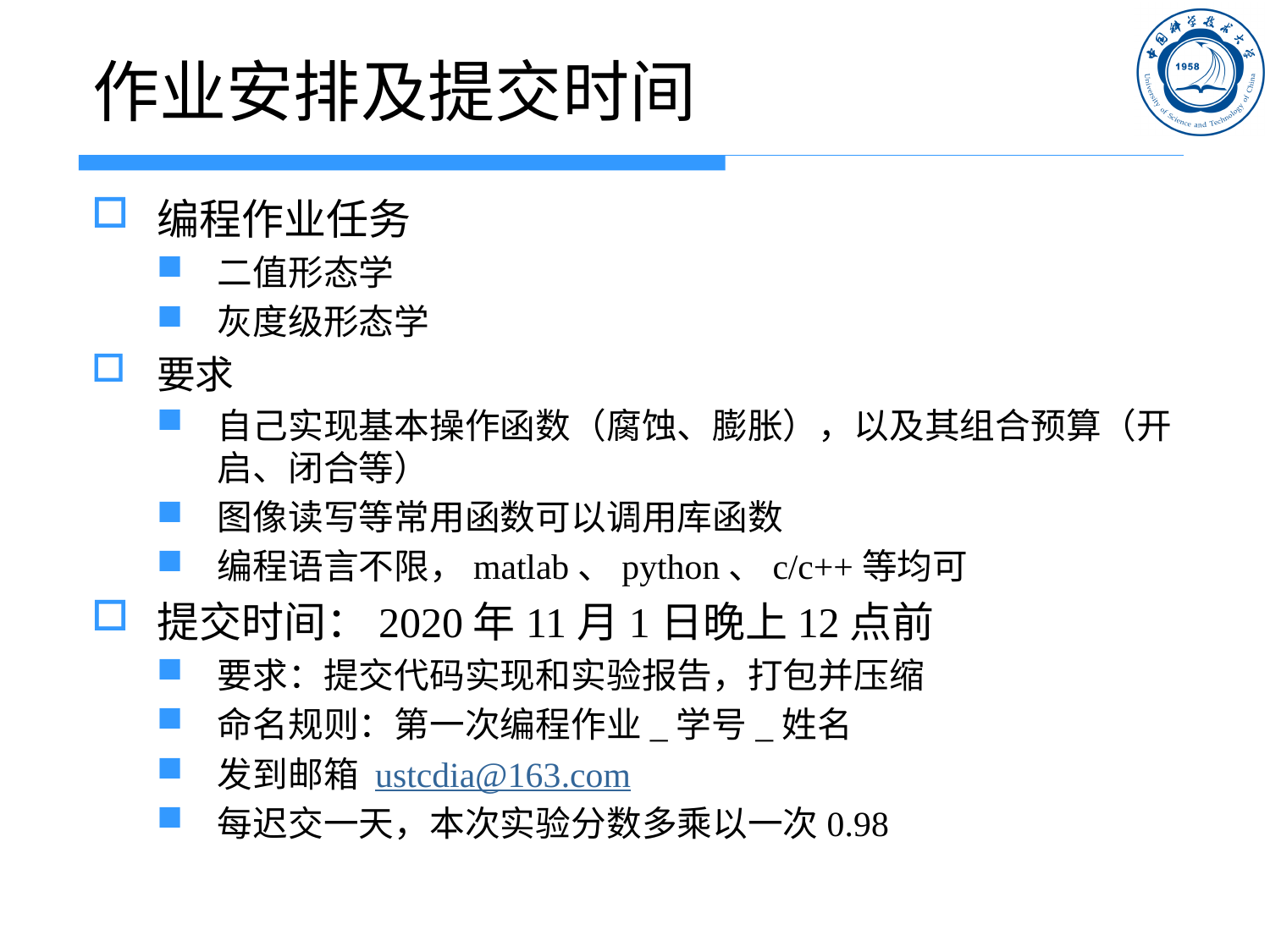

# 作业安排及提交时间
编程作业任务
二值形态学
灰度级形态学
要求
自己实现基本操作函数（腐蚀、膨胀），以及其组合预算（开启、闭合等）
图像读写等常用函数可以调用库函数
编程语言不限，matlab、python、c/c++等均可
提交时间：2020年11月1日晚上12点前
要求：提交代码实现和实验报告，打包并压缩
命名规则：第一次编程作业_学号_姓名
发到邮箱 ustcdia@163.com
每迟交一天，本次实验分数多乘以一次0.98